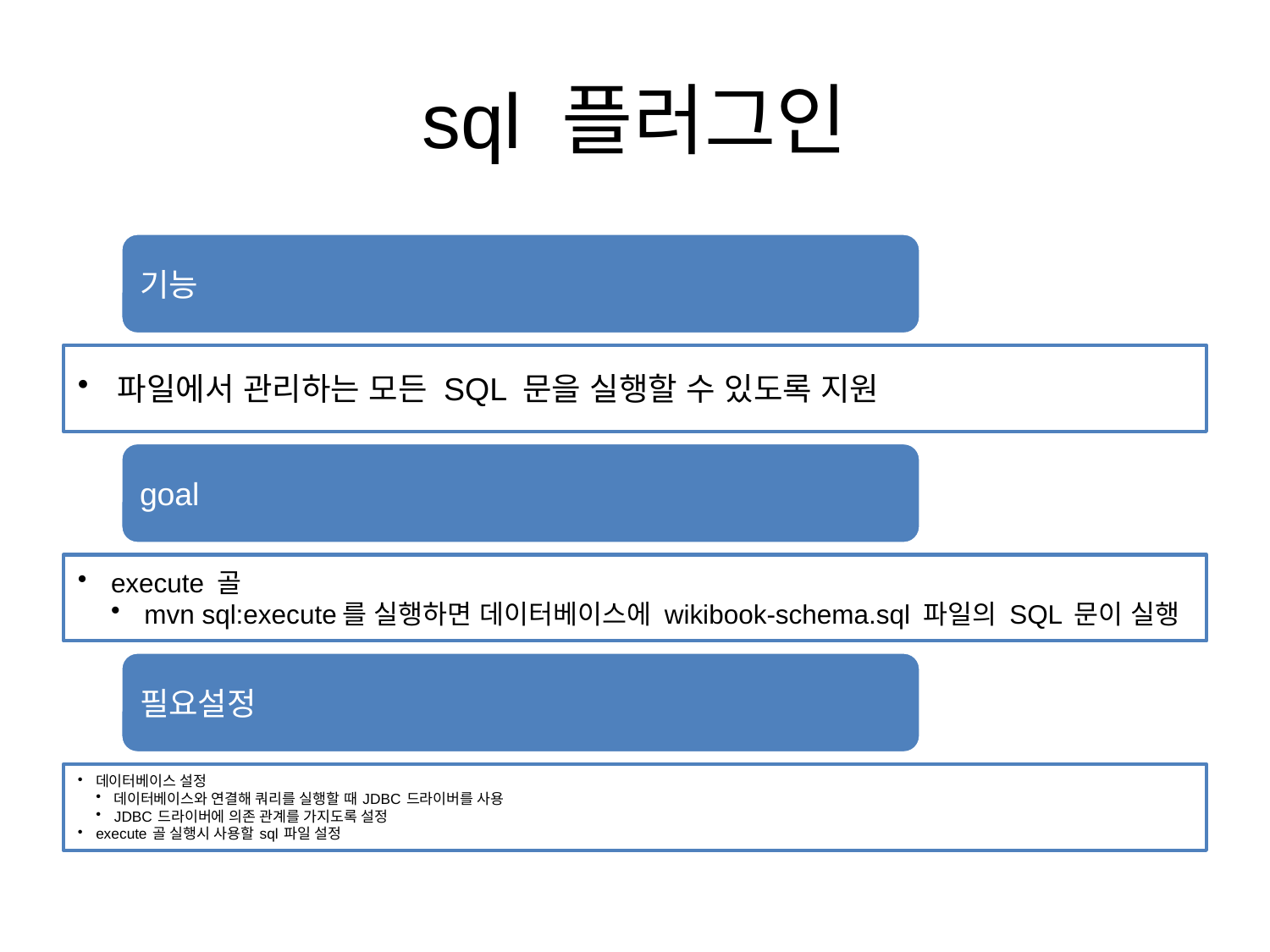

# sql 플러그인
기능
goal
필요설정
파일에서 관리하는 모든 SQL 문을 실행할 수 있도록 지원
execute 골
데이터베이스 설정
execute 골 실행시 사용할 sql 파일 설정
데이터베이스와 연결해 쿼리를 실행할 때 JDBC 드라이버를 사용
JDBC 드라이버에 의존 관계를 가지도록 설정
mvn sql:execute를 실행하면 데이터베이스에 wikibook-schema.sql 파일의 SQL 문이 실행